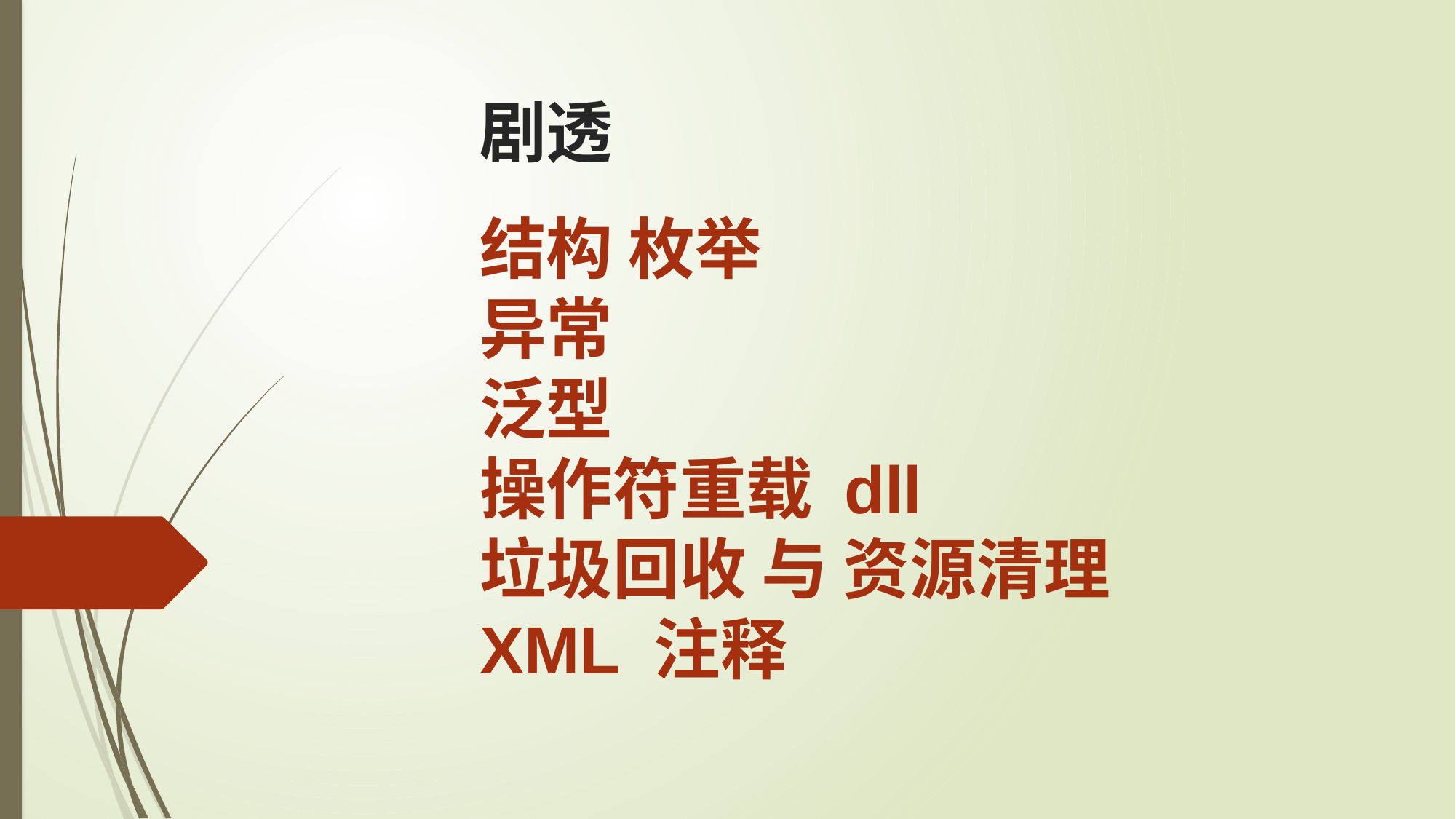

剧透

结构 枚举
异常
泛型
操作符重载 dll
垃圾回收 与 资源清理
XML 注释